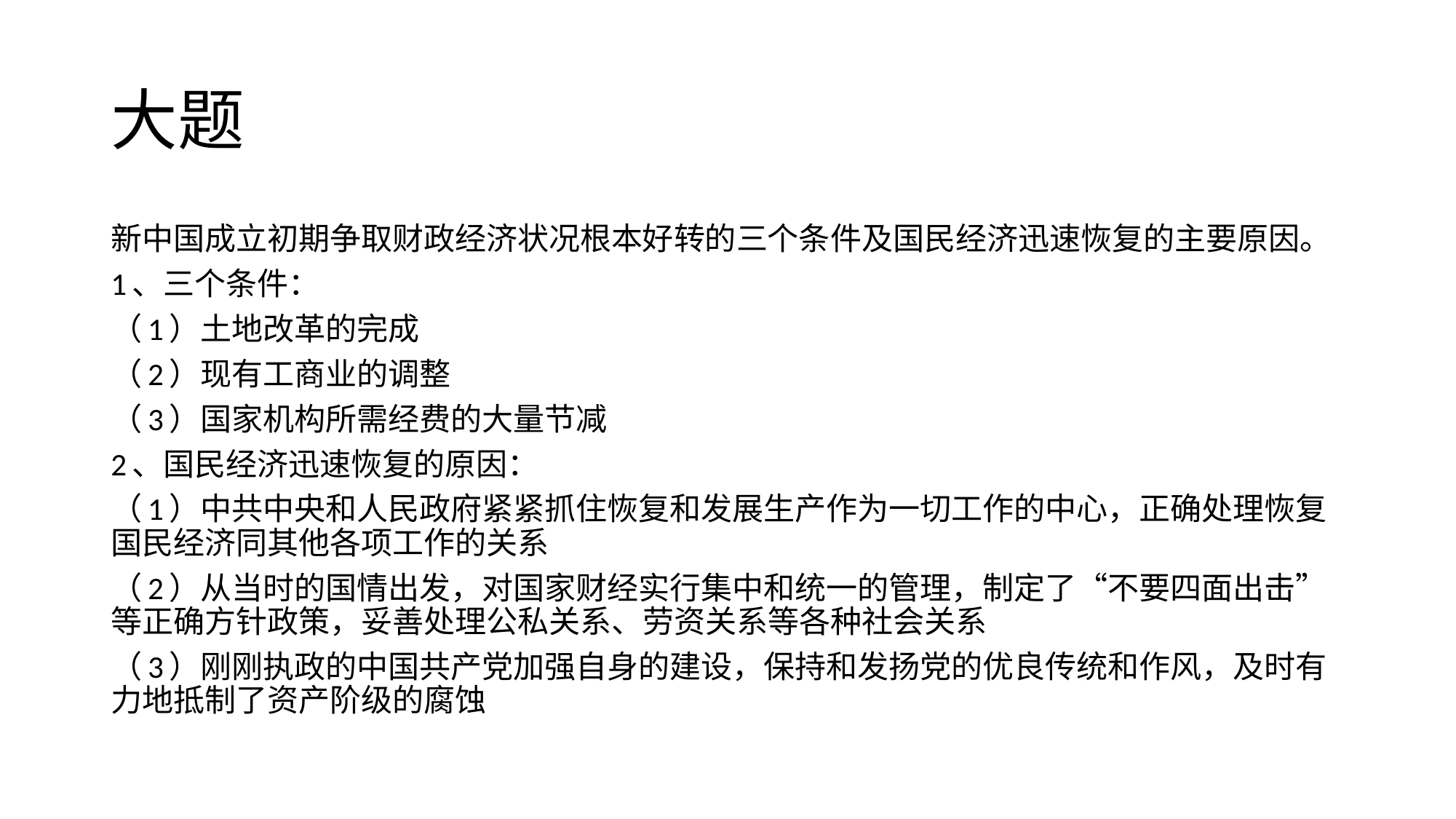

# 大题
新中国成立初期争取财政经济状况根本好转的三个条件及国民经济迅速恢复的主要原因。
1、三个条件：
（1）土地改革的完成
（2）现有工商业的调整
（3）国家机构所需经费的大量节减
2、国民经济迅速恢复的原因：
（1）中共中央和人民政府紧紧抓住恢复和发展生产作为一切工作的中心，正确处理恢复国民经济同其他各项工作的关系
（2）从当时的国情出发，对国家财经实行集中和统一的管理，制定了“不要四面出击”等正确方针政策，妥善处理公私关系、劳资关系等各种社会关系
（3）刚刚执政的中国共产党加强自身的建设，保持和发扬党的优良传统和作风，及时有力地抵制了资产阶级的腐蚀